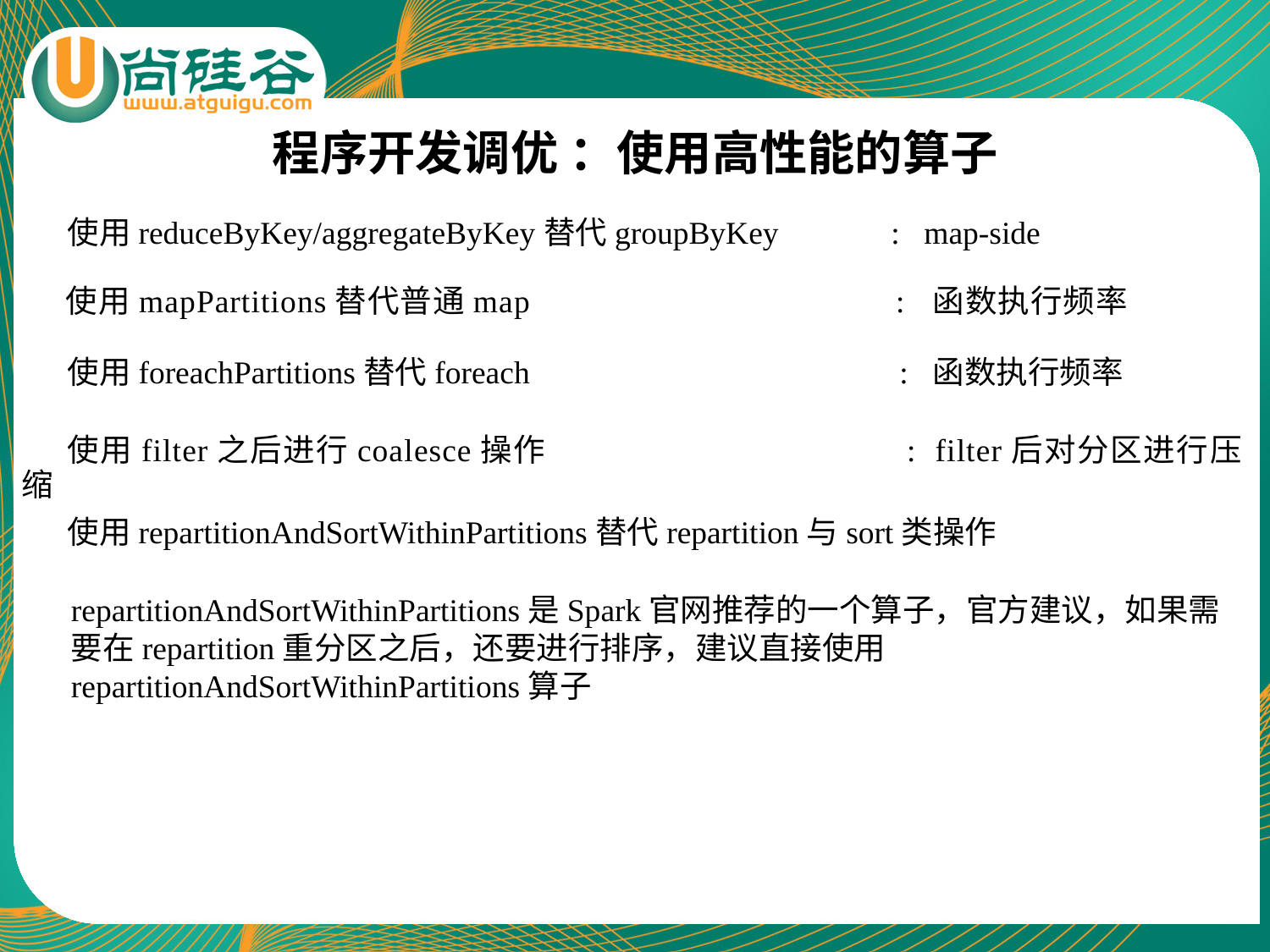

# 程序开发调优 ：使用高性能的算子
使用reduceByKey/aggregateByKey替代groupByKey              :   map-side
使用mapPartitions替代普通map                                         :  函数执行频率
使用foreachPartitions替代foreach                                              :  函数执行频率
使用filter之后进行coalesce操作                                         :  filter后对分区进行压缩
使用repartitionAndSortWithinPartitions替代repartition与sort类操作
repartitionAndSortWithinPartitions是Spark官网推荐的一个算子，官方建议，如果需要在repartition重分区之后，还要进行排序，建议直接使用repartitionAndSortWithinPartitions算子